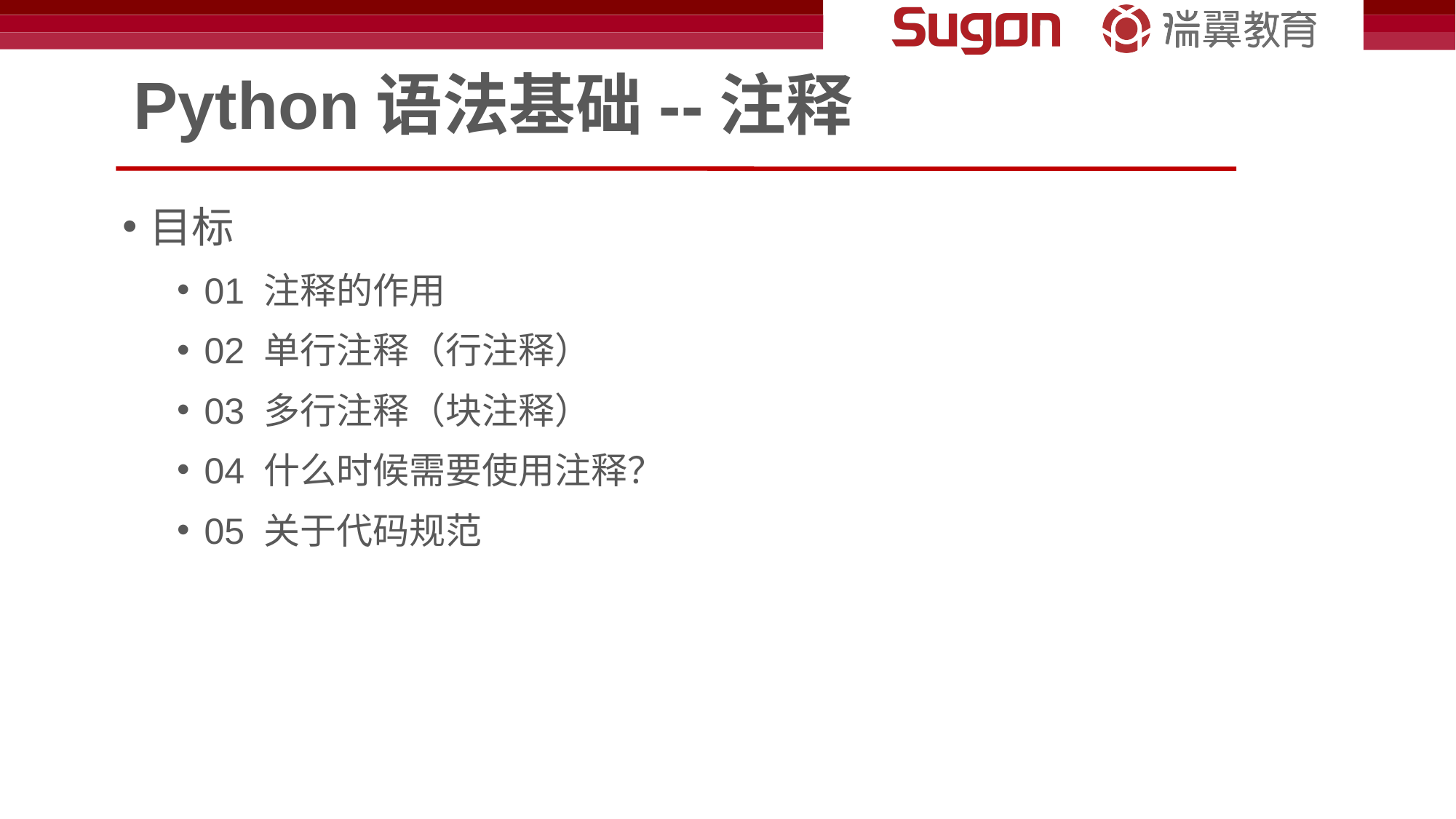

# Python语法基础--注释
目标
01 注释的作用
02 单行注释（行注释）
03 多行注释（块注释）
04 什么时候需要使用注释？
05 关于代码规范